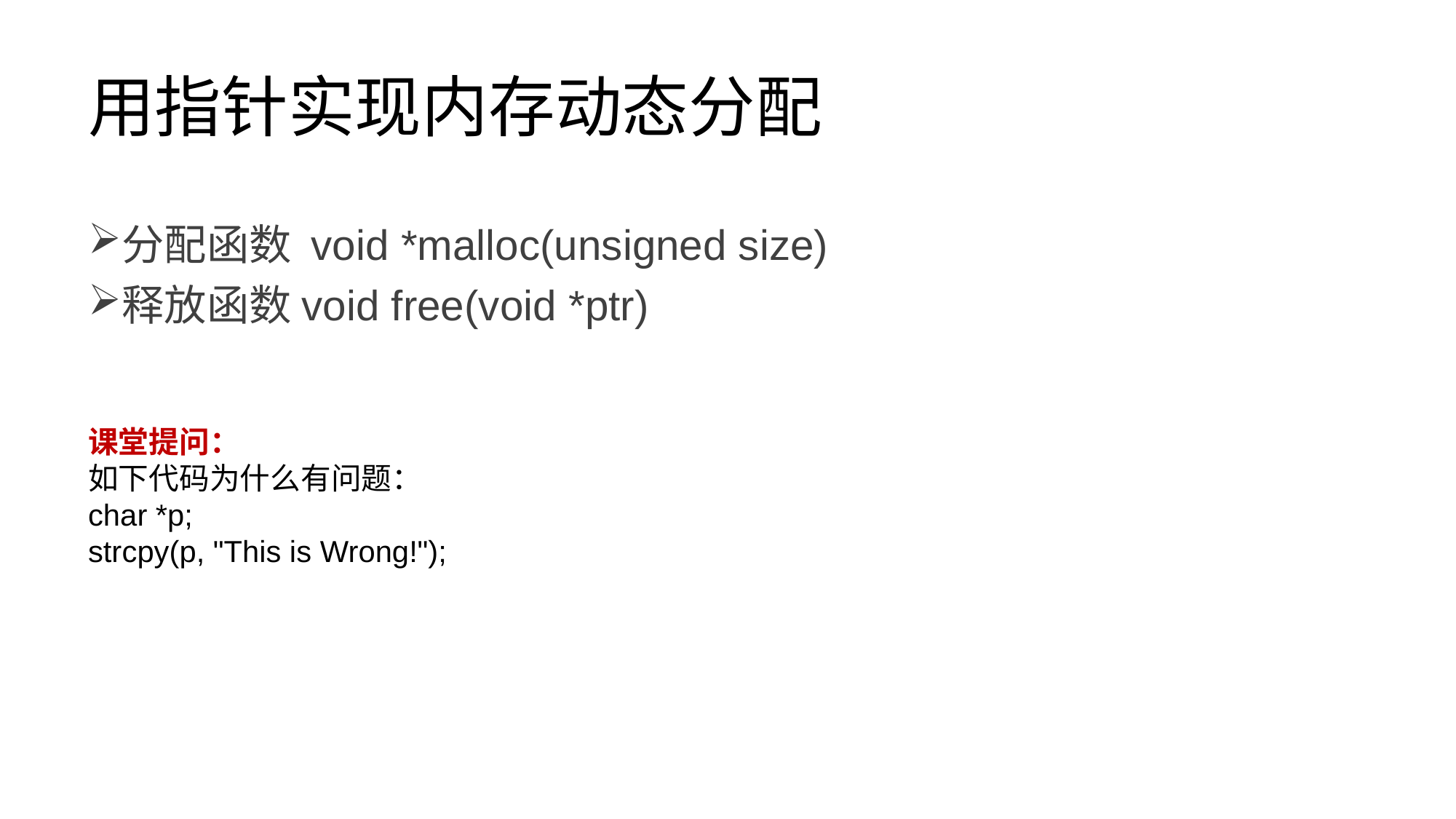

# 用指针实现内存动态分配
分配函数 void *malloc(unsigned size)
释放函数void free(void *ptr)
课堂提问：
如下代码为什么有问题：
char *p;
strcpy(p, "This is Wrong!");